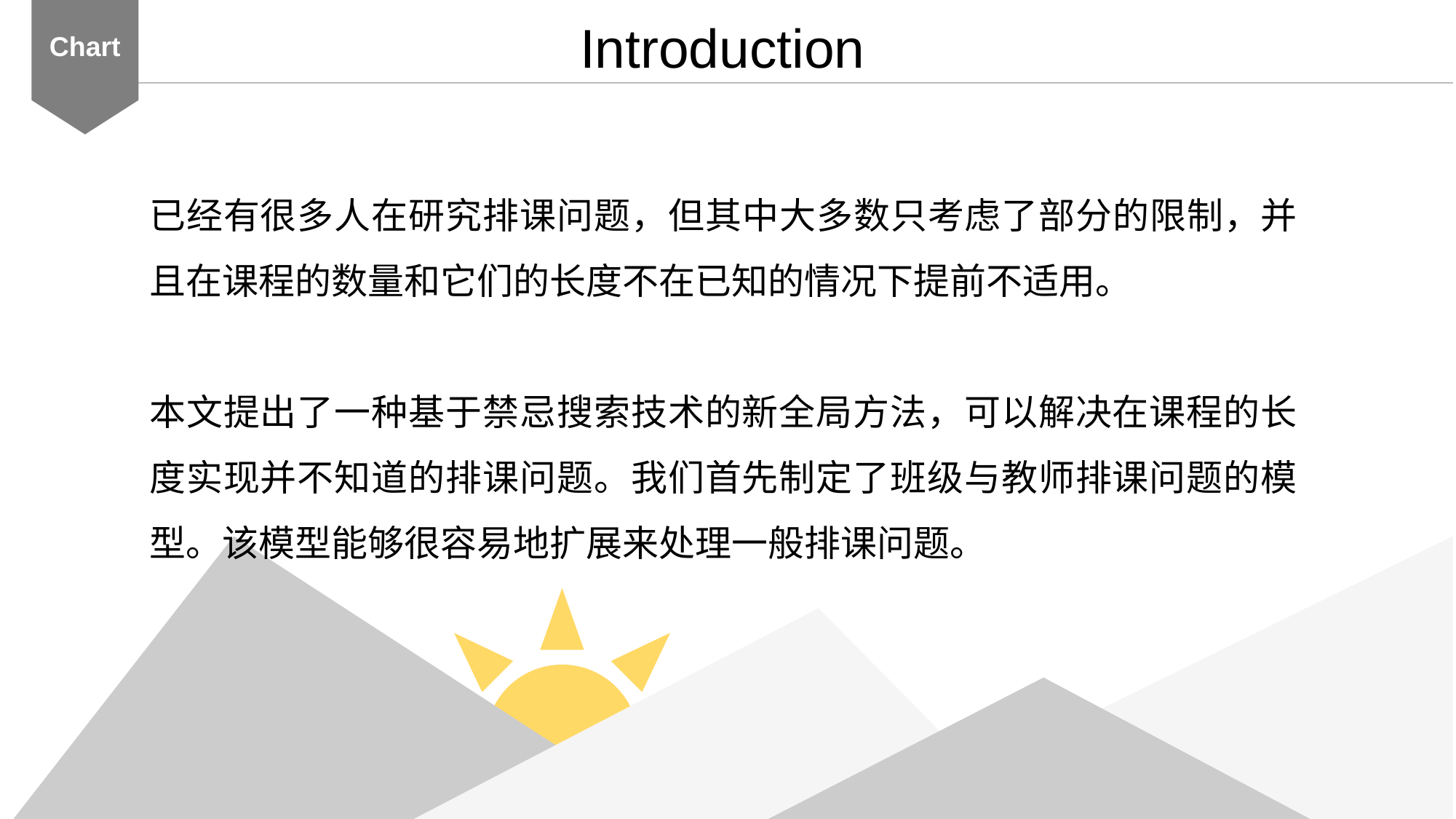

Chart
Introduction

已经有很多人在研究排课问题，但其中大多数只考虑了部分的限制，并且在课程的数量和它们的长度不在已知的情况下提前不适用。

本文提出了一种基于禁忌搜索技术的新全局方法，可以解决在课程的长度实现并不知道的排课问题。我们首先制定了班级与教师排课问题的模型。该模型能够很容易地扩展来处理一般排课问题。
Sample Heading
Sample Heading